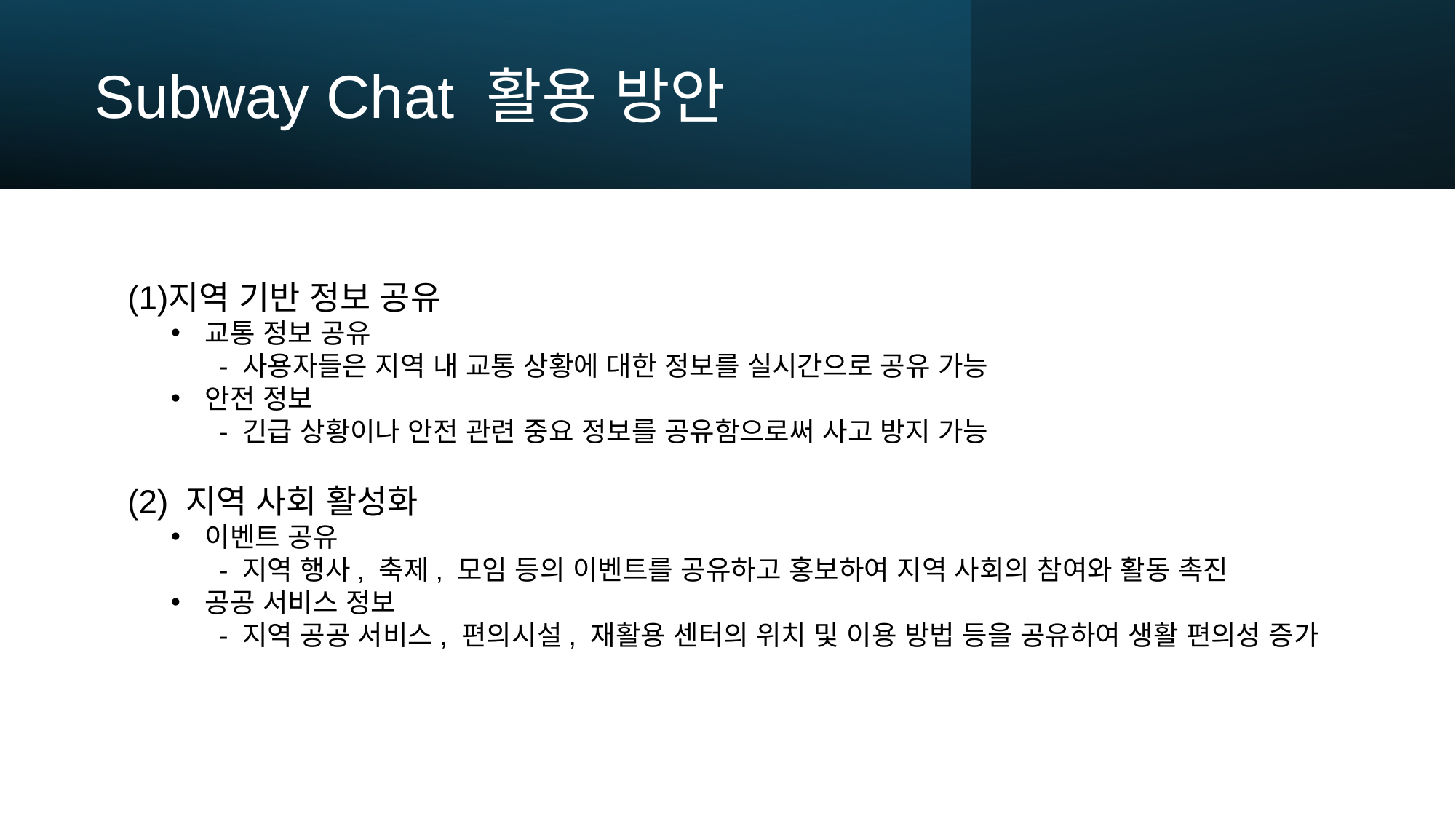

Subway Chat 활용 방안
지역 기반 정보 공유
교통 정보 공유
 - 사용자들은 지역 내 교통 상황에 대한 정보를 실시간으로 공유 가능
안전 정보
 - 긴급 상황이나 안전 관련 중요 정보를 공유함으로써 사고 방지 가능
(2) 지역 사회 활성화
이벤트 공유
 - 지역 행사, 축제, 모임 등의 이벤트를 공유하고 홍보하여 지역 사회의 참여와 활동 촉진
공공 서비스 정보
 - 지역 공공 서비스, 편의시설, 재활용 센터의 위치 및 이용 방법 등을 공유하여 생활 편의성 증가